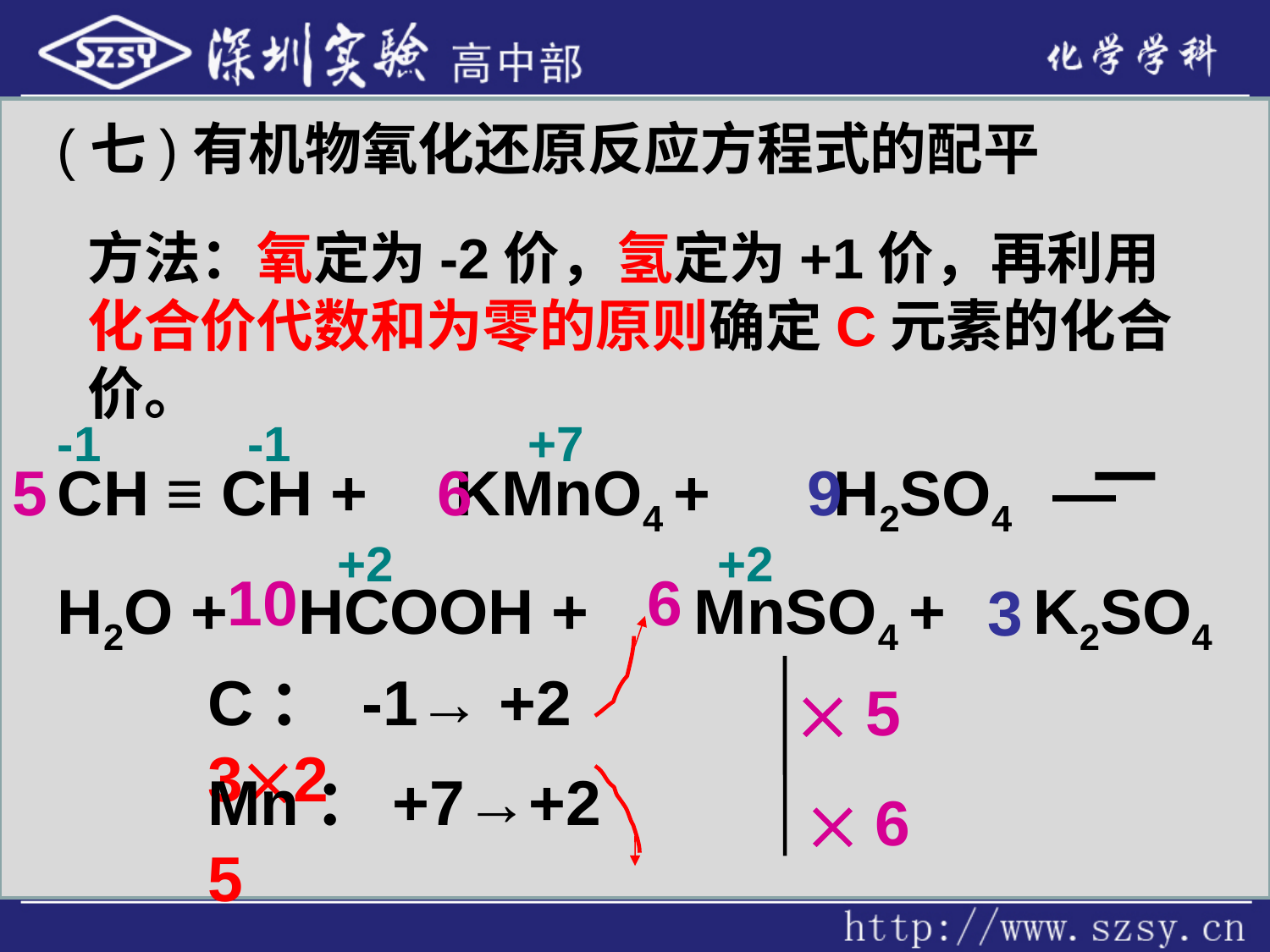

(七)有机物氧化还原反应方程式的配平
方法：氧定为-2价，氢定为+1价，再利用化合价代数和为零的原则确定C元素的化合价。
-1
-1
+7
5
CH ≡ CH +     KMnO4 +       H2SO4    —
H2O +    HCOOH +      MnSO4 +     K2SO4
6
9

+2
+2
10
6
3

C： -1→ +2       3×2

× 5
Mn：+7→+2      5

× 6